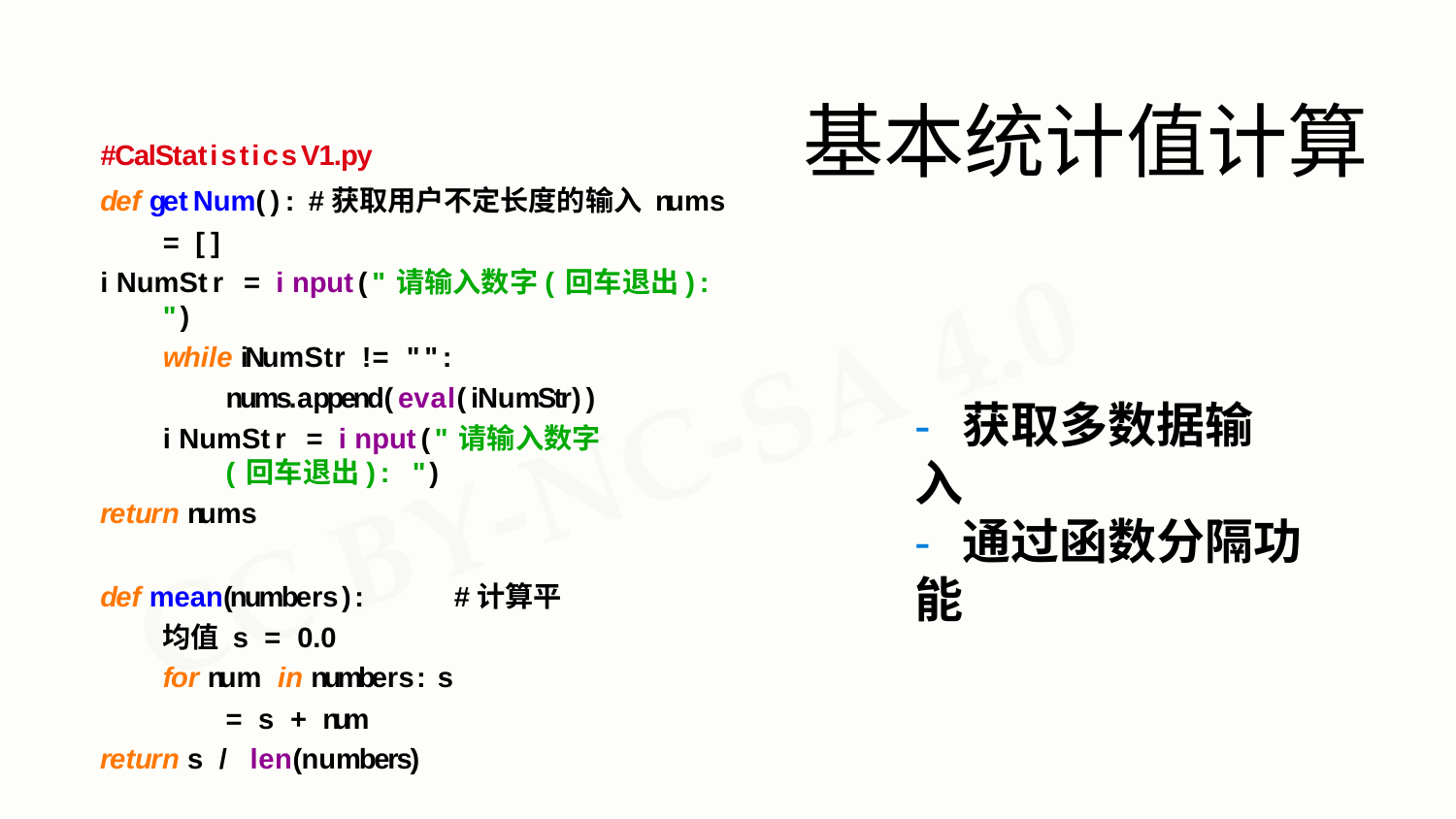

# 基本统计值计算
#CalStatisticsV1.py
def getNum():	#获取用户不定长度的输入 nums  =  []
iNumStr  =  input("请输入数字(回车退出):  ")
while iNumStr  !=  "": nums.append(eval(iNumStr))
iNumStr  =  input("请输入数字(回车退出):  ")
return nums

def mean(numbers):	#计算平均值 s  =  0.0
for num  in numbers: s  =  s  +  num
return s  /  len(numbers)

- 获取多数据输入

- 通过函数分隔功能